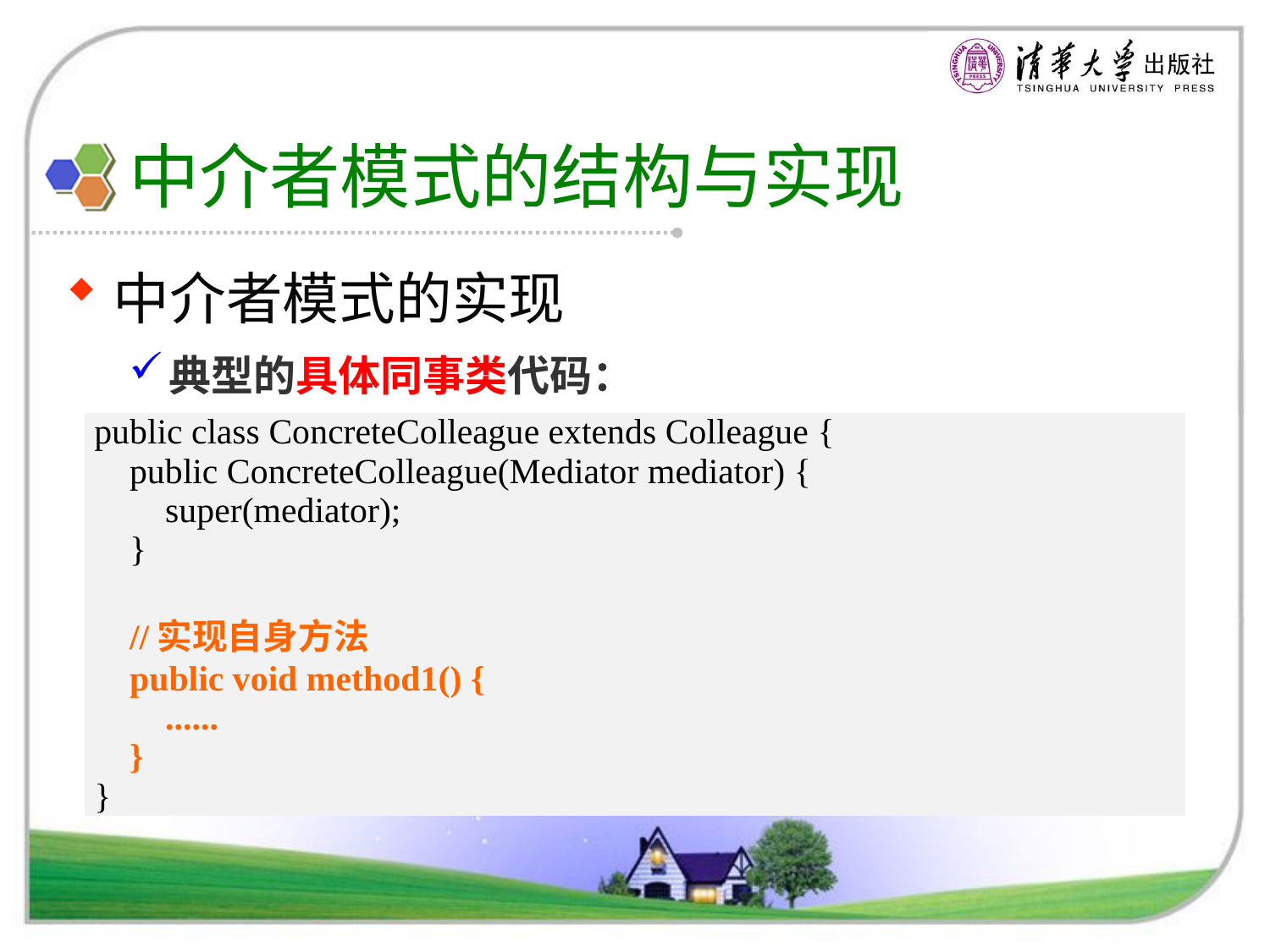

# 中介者模式的结构与实现
中介者模式的实现
典型的具体同事类代码：
| public class ConcreteColleague extends Colleague { public ConcreteColleague(Mediator mediator) { super(mediator); } //实现自身方法 public void method1() { ...... } } |
| --- |